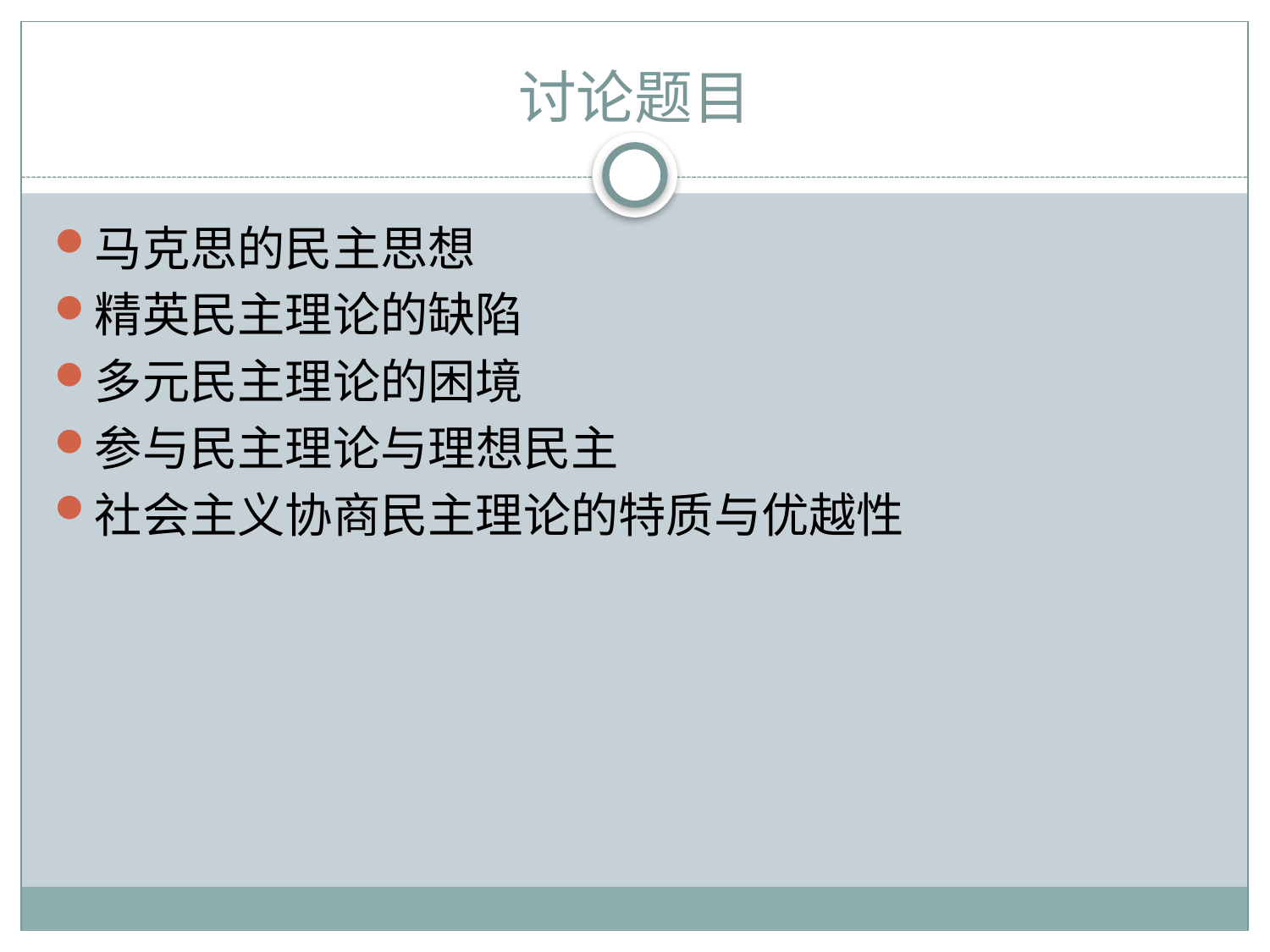

# 讨论题目
马克思的民主思想
精英民主理论的缺陷
多元民主理论的困境
参与民主理论与理想民主
社会主义协商民主理论的特质与优越性